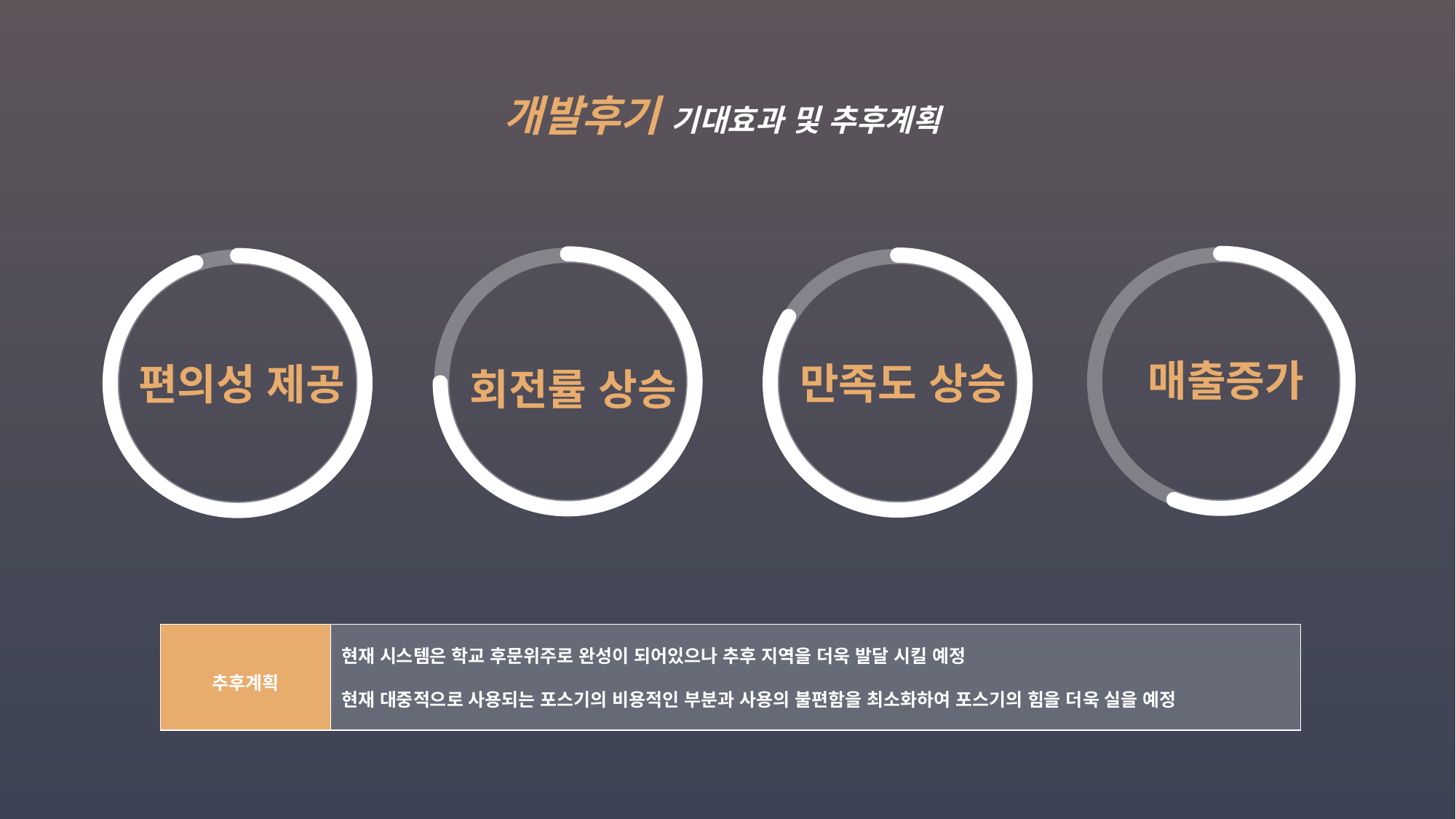

개발후기 기대효과 및 추후계획

매출증가
만족도 상승
편의성 제공
회전률 상승
추후계획
현재 시스템은 학교 후문위주로 완성이 되어있으나 추후 지역을 더욱 발달 시킬 예정

현재 대중적으로 사용되는 포스기의 비용적인 부분과 사용의 불편함을 최소화하여 포스기의 힘을 더욱 실을 예정